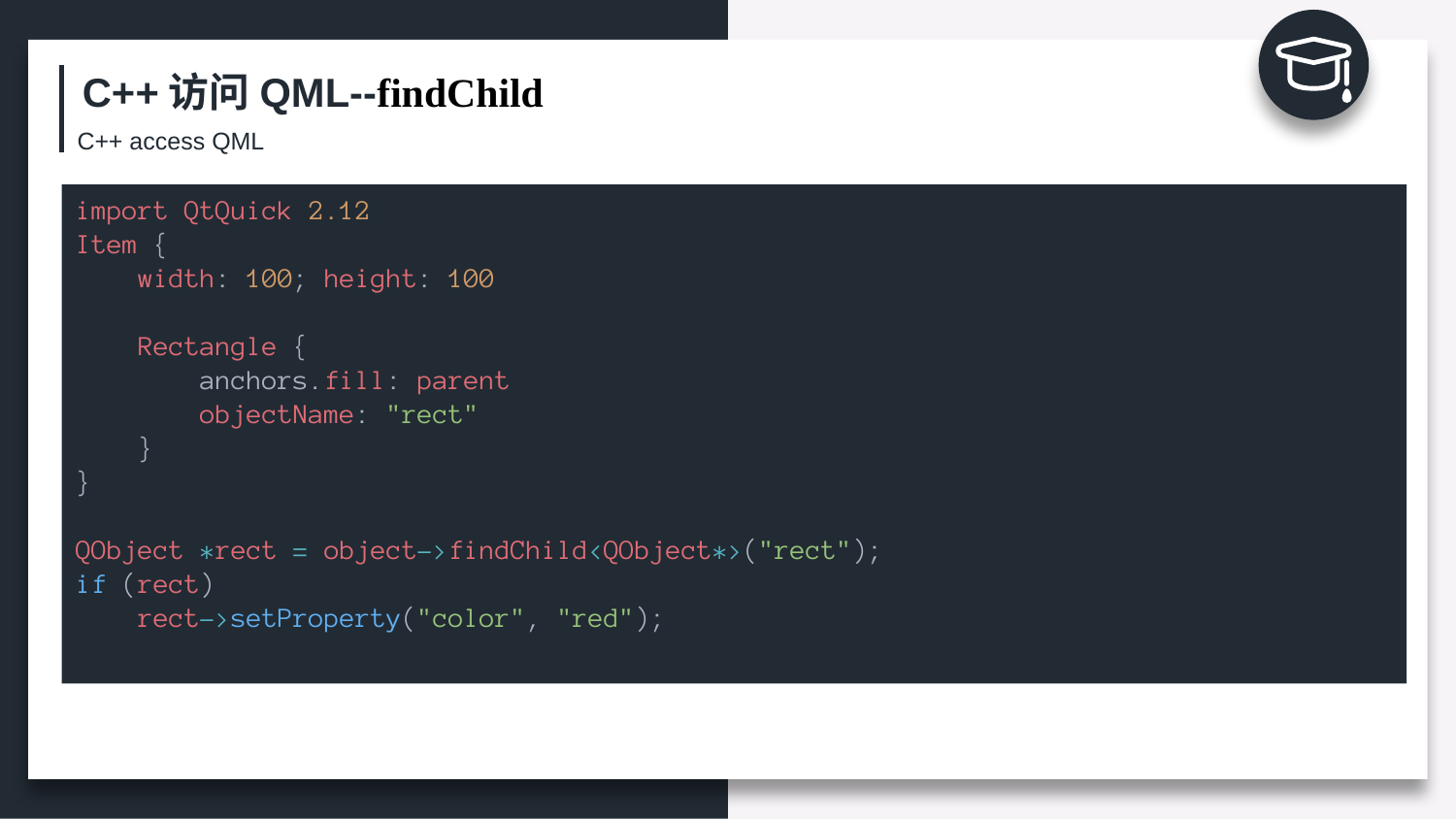

C++访问QML--findChild
C++ access QML
import QtQuick 2.12
Item {
    width: 100; height: 100
    Rectangle {
        anchors.fill: parent
        objectName: "rect"
    }
}

QObject *rect = object->findChild<QObject*>("rect");
if (rect)
    rect->setProperty("color", "red");